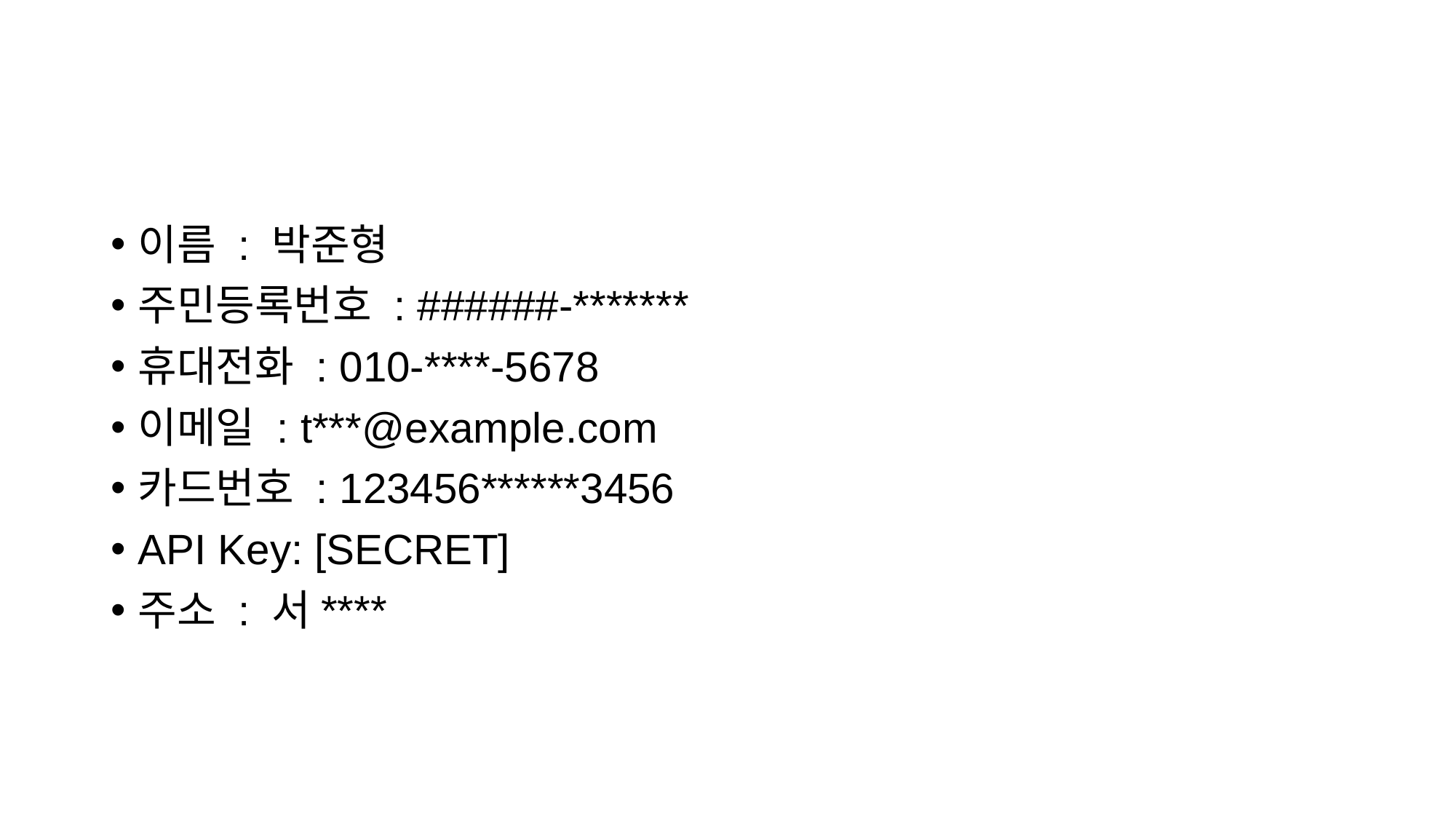

#
이름 : 박준형
주민등록번호 : ######-*******
휴대전화 : 010-****-5678
이메일 : t***@example.com
카드번호 : 123456******3456
API Key: [SECRET]
주소 : 서****